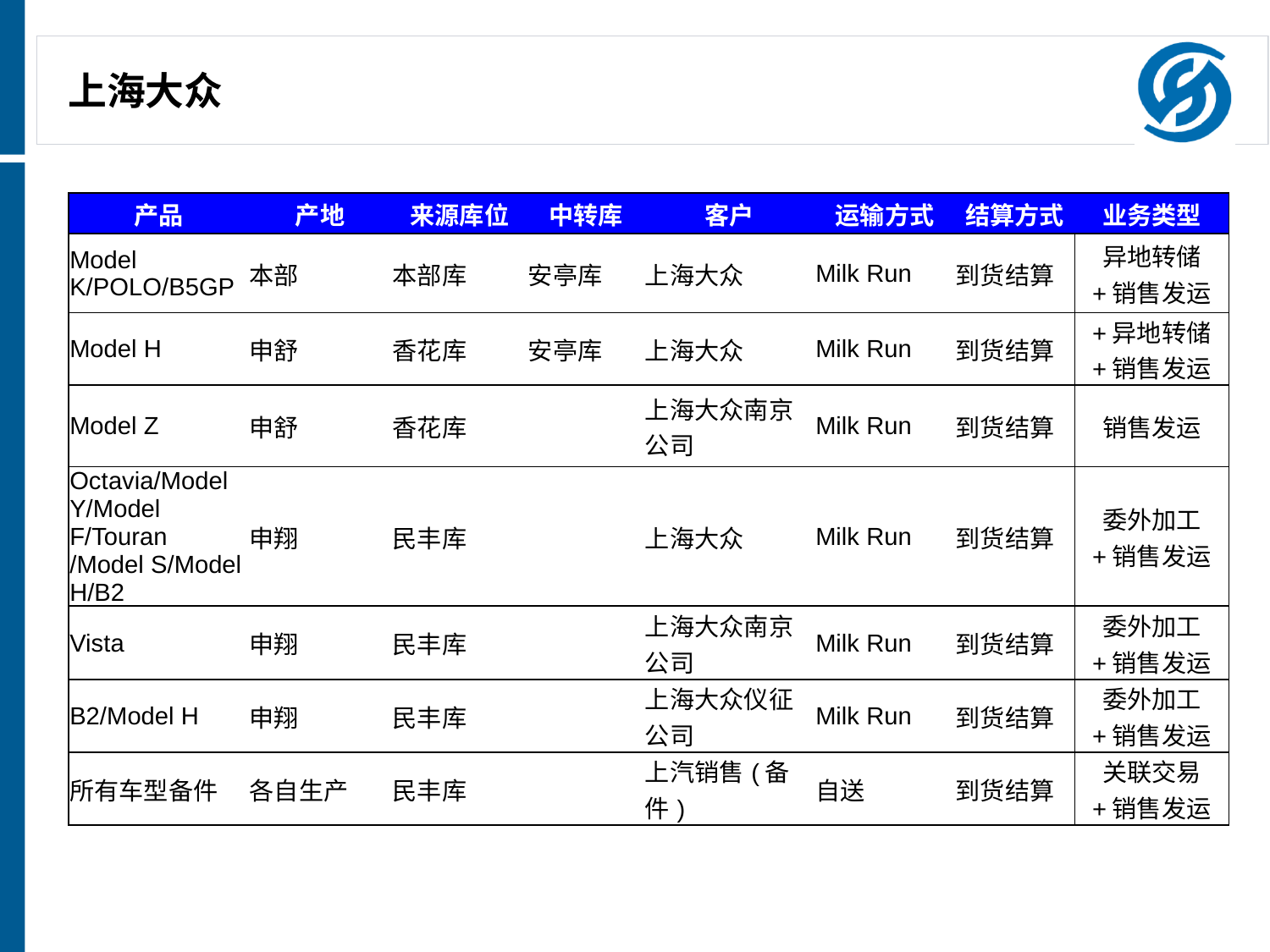

# 上海大众
| 产品 | 产地 | 来源库位 | 中转库 | 客户 | 运输方式 | 结算方式 | 业务类型 |
| --- | --- | --- | --- | --- | --- | --- | --- |
| Model K/POLO/B5GP | 本部 | 本部库 | 安亭库 | 上海大众 | Milk Run | 到货结算 | 异地转储 +销售发运 |
| Model H | 申舒 | 香花库 | 安亭库 | 上海大众 | Milk Run | 到货结算 | +异地转储 +销售发运 |
| Model Z | 申舒 | 香花库 |  | 上海大众南京公司 | Milk Run | 到货结算 | 销售发运 |
| Octavia/Model Y/Model F/Touran /Model S/Model H/B2 | 申翔 | 民丰库 |  | 上海大众 | Milk Run | 到货结算 | 委外加工 +销售发运 |
| Vista | 申翔 | 民丰库 |  | 上海大众南京公司 | Milk Run | 到货结算 | 委外加工 +销售发运 |
| B2/Model H | 申翔 | 民丰库 |  | 上海大众仪征公司 | Milk Run | 到货结算 | 委外加工 +销售发运 |
| 所有车型备件 | 各自生产 | 民丰库 |  | 上汽销售(备件) | 自送 | 到货结算 | 关联交易 +销售发运 |